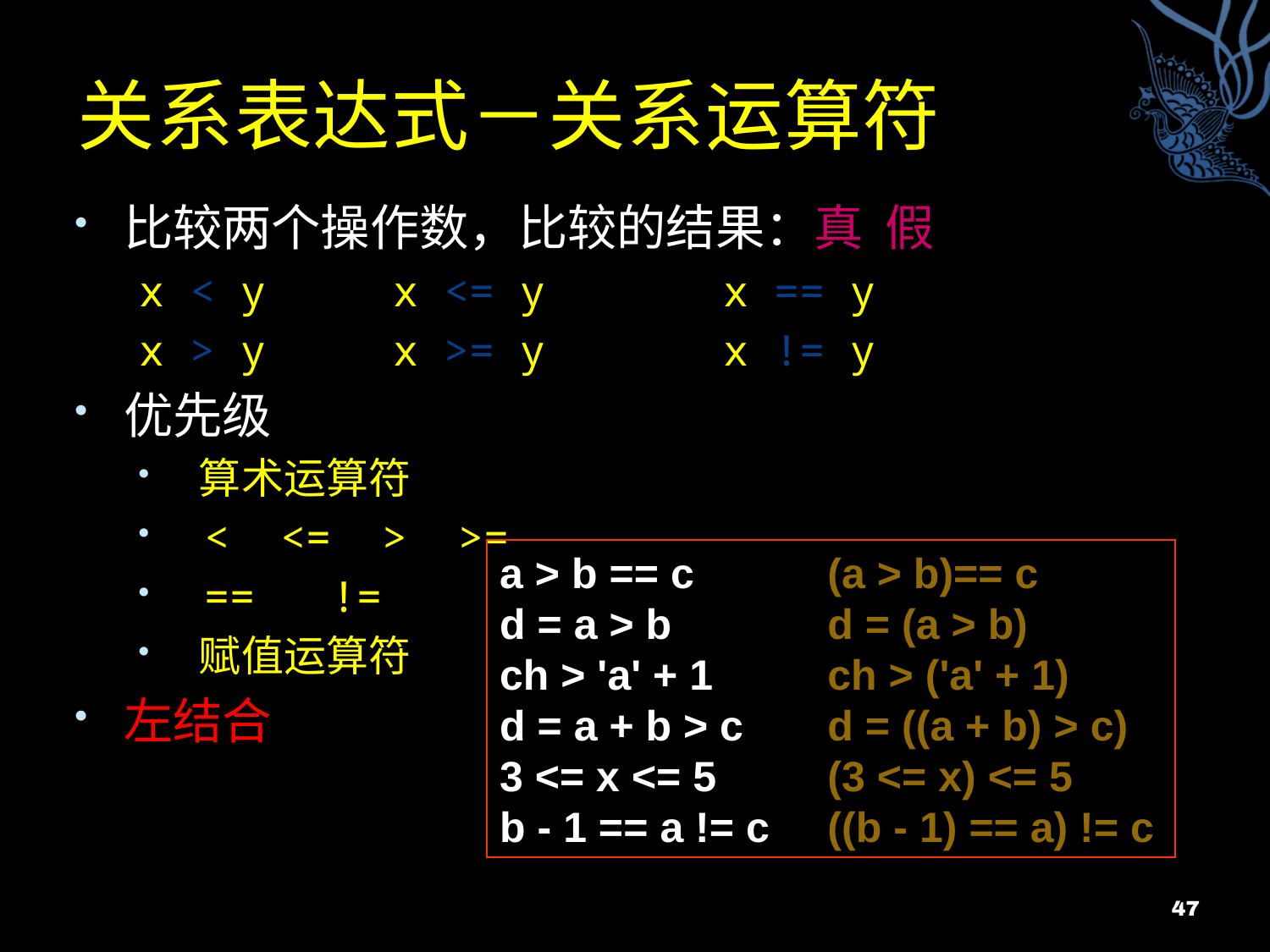

# 关系表达式－关系运算符
比较两个操作数，比较的结果：真  假
x < y     x <= y       x == y
x > y     x >= y       x != y
优先级
 算术运算符
 <  <=  >  >=
 ==   !=
 赋值运算符
左结合
(a > b)== c
d = (a > b)
ch > ('a' + 1)
d = ((a + b) > c)
(3 <= x) <= 5
((b - 1) == a) != c
a > b == c
d = a > b
ch > 'a' + 1
d = a + b > c
3 <= x <= 5
b - 1 == a != c
47